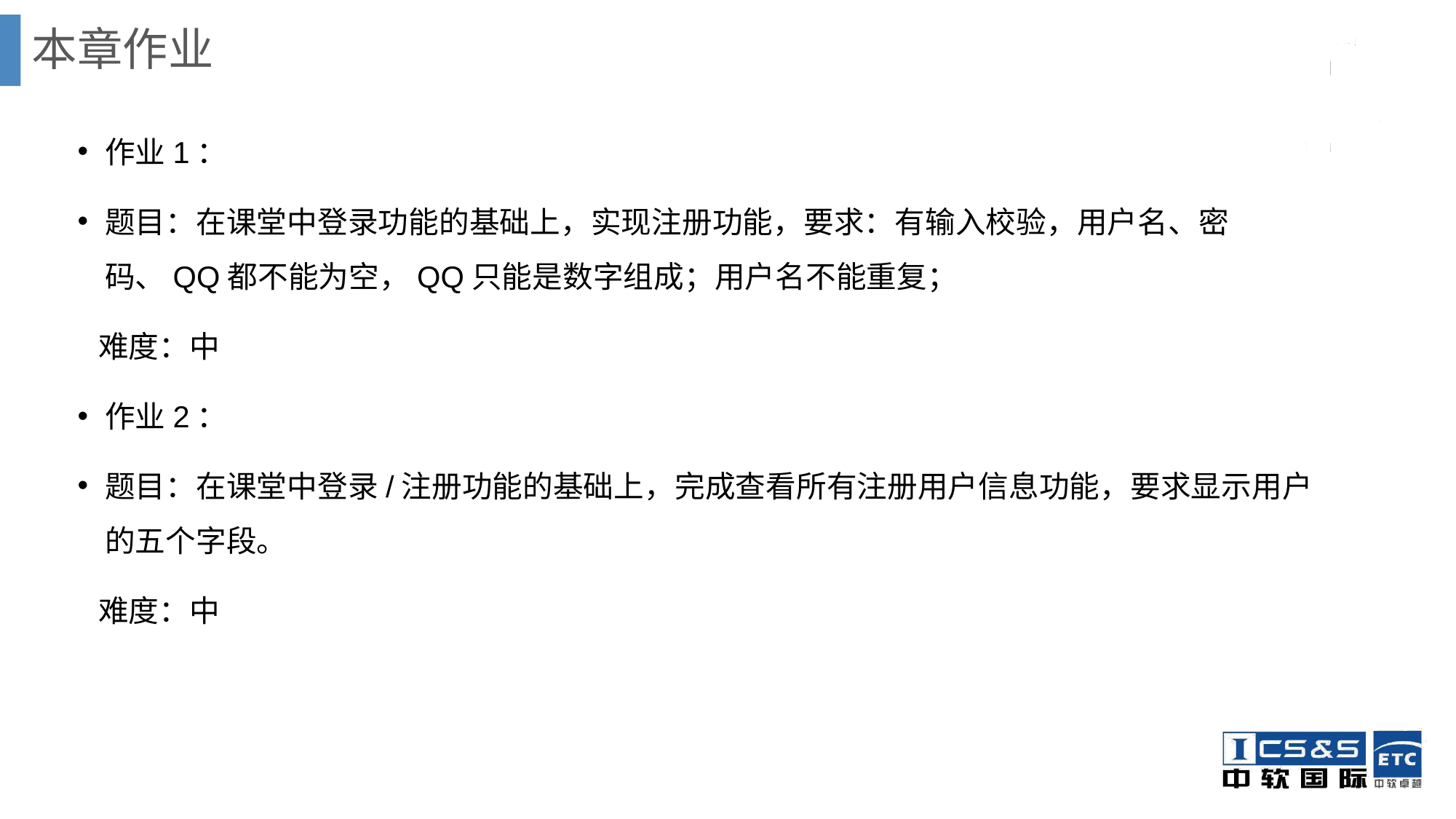

# 本章作业
作业1：
题目：在课堂中登录功能的基础上，实现注册功能，要求：有输入校验，用户名、密码、QQ都不能为空，QQ只能是数字组成；用户名不能重复；
  难度：中
作业2：
题目：在课堂中登录/注册功能的基础上，完成查看所有注册用户信息功能，要求显示用户的五个字段。
  难度：中